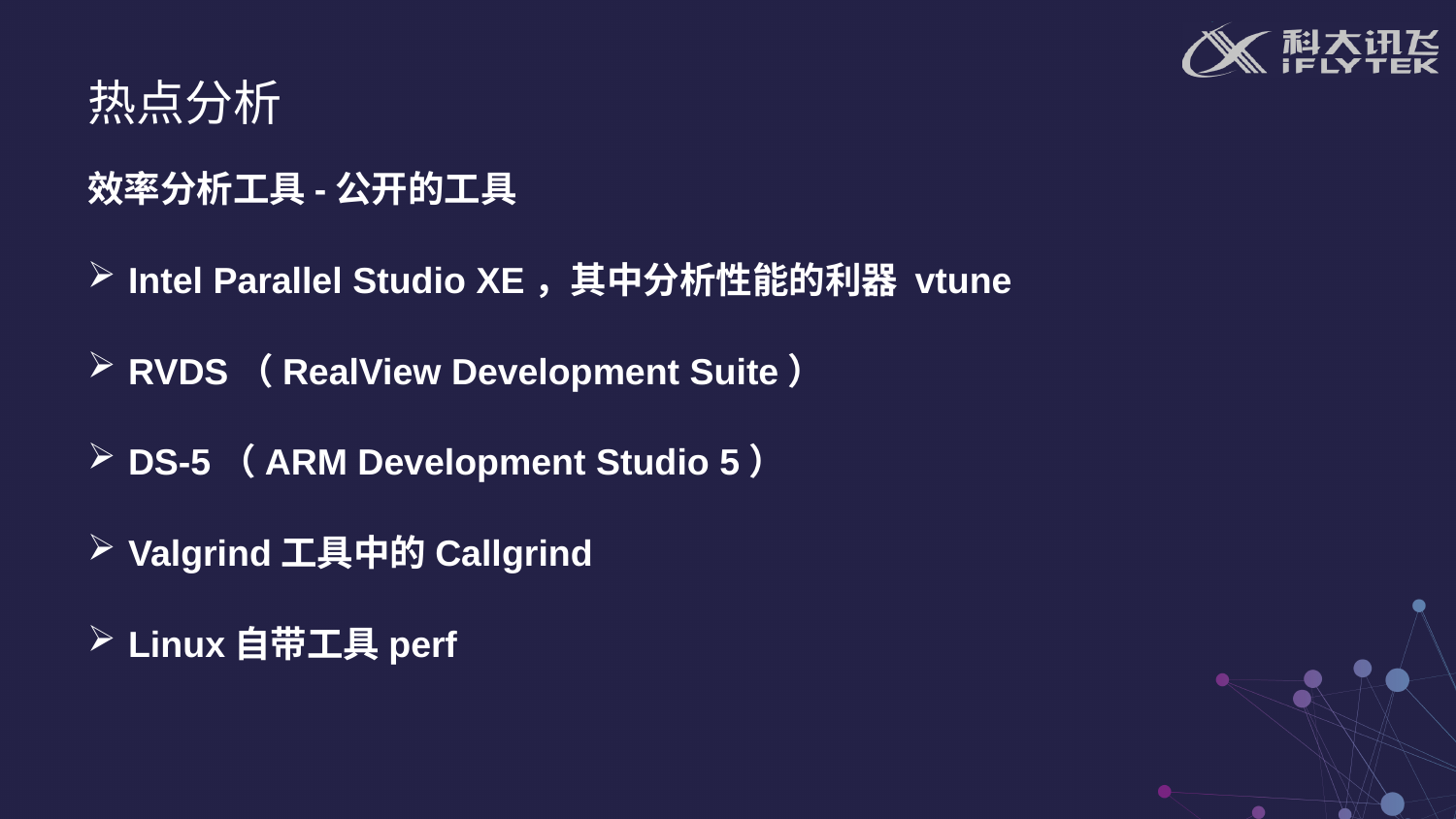

热点分析
效率分析工具-公开的工具
Intel Parallel Studio XE，其中分析性能的利器 vtune
RVDS（RealView Development Suite）
DS-5（ARM Development Studio 5）
Valgrind工具中的Callgrind
Linux自带工具perf